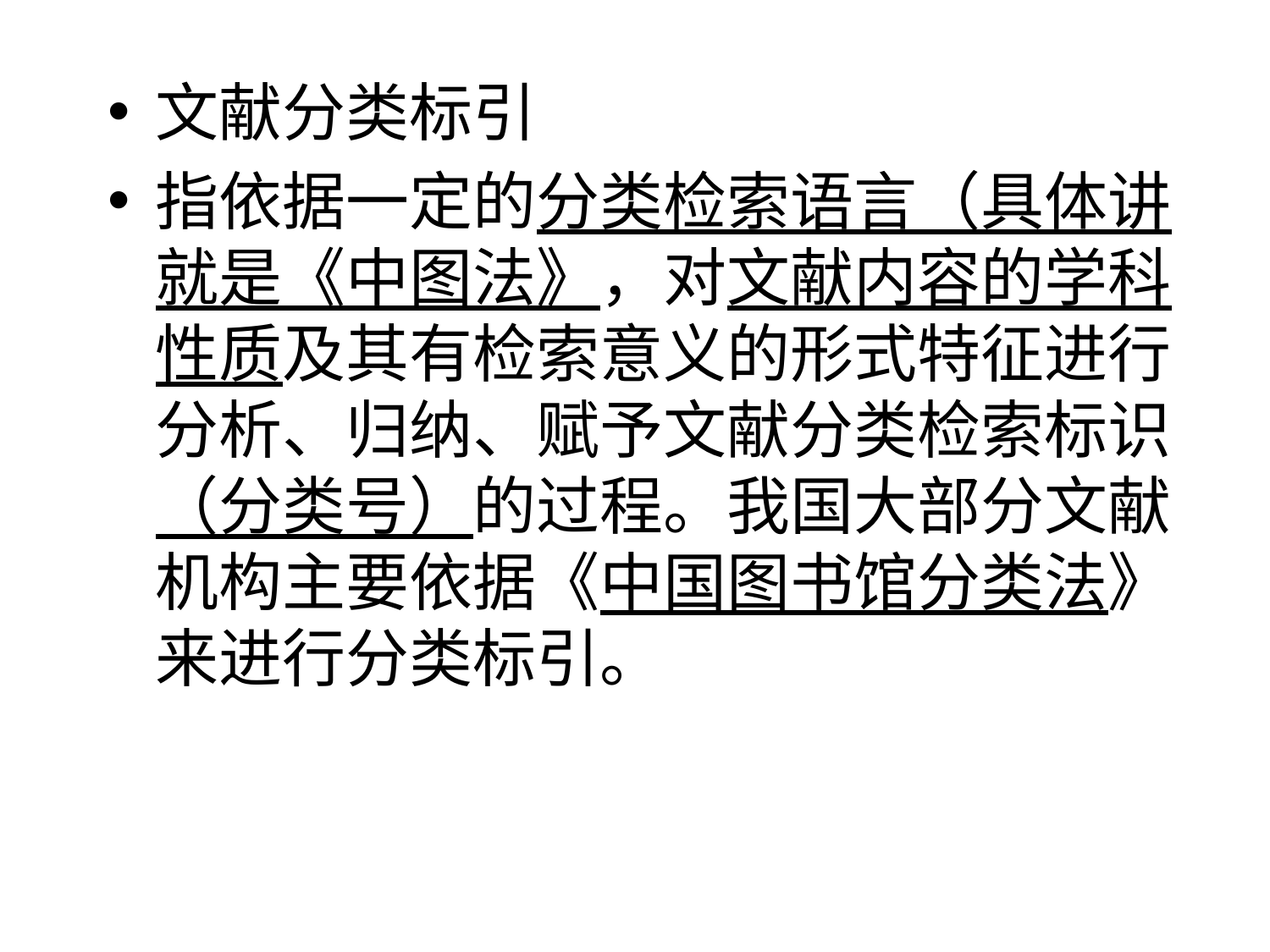

文献分类标引
指依据一定的分类检索语言（具体讲就是《中图法》，对文献内容的学科性质及其有检索意义的形式特征进行分析、归纳、赋予文献分类检索标识（分类号）的过程。我国大部分文献机构主要依据《中国图书馆分类法》来进行分类标引。